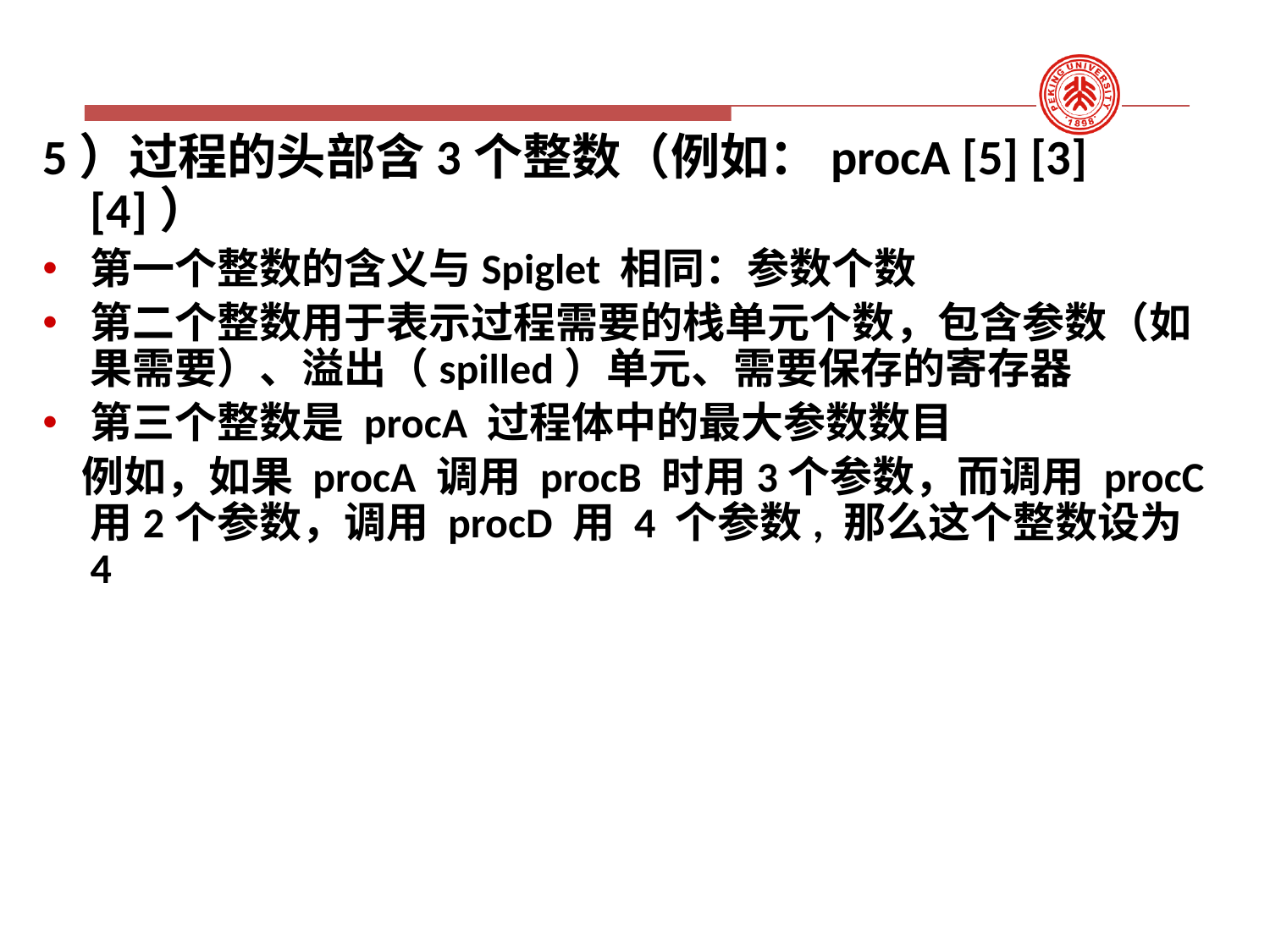

5）过程的头部含3个整数（例如：procA [5] [3] [4]）
第一个整数的含义与Spiglet 相同：参数个数
第二个整数用于表示过程需要的栈单元个数，包含参数（如果需要）、溢出（spilled）单元、需要保存的寄存器
第三个整数是 procA 过程体中的最大参数数目
   例如，如果 procA 调用 procB 时用3个参数，而调用 procC 用2个参数，调用 procD 用 4 个参数, 那么这个整数设为 4